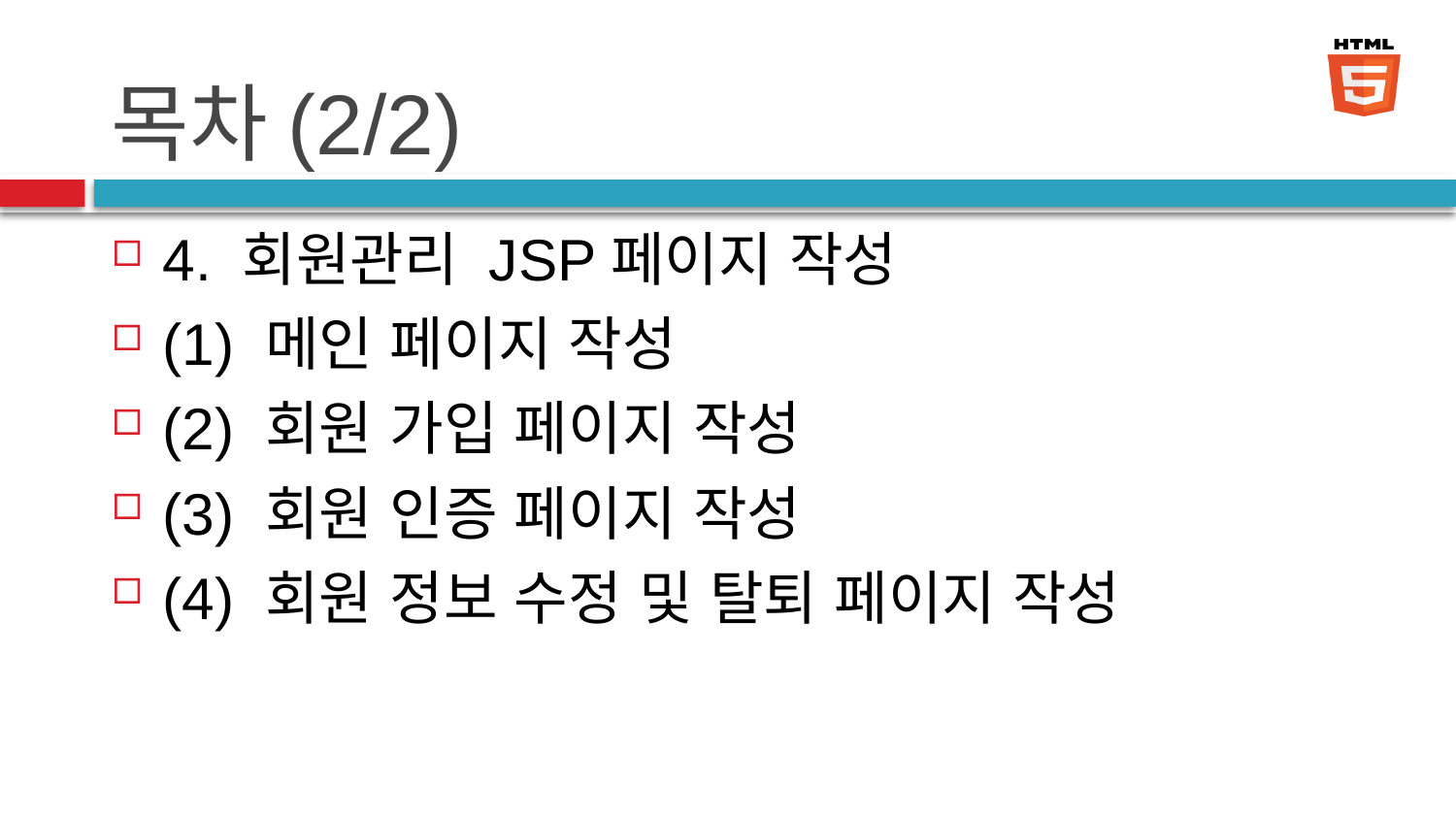

# 목차(2/2)
4. 회원관리 JSP페이지 작성
(1) 메인 페이지 작성
(2) 회원 가입 페이지 작성
(3) 회원 인증 페이지 작성
(4) 회원 정보 수정 및 탈퇴 페이지 작성